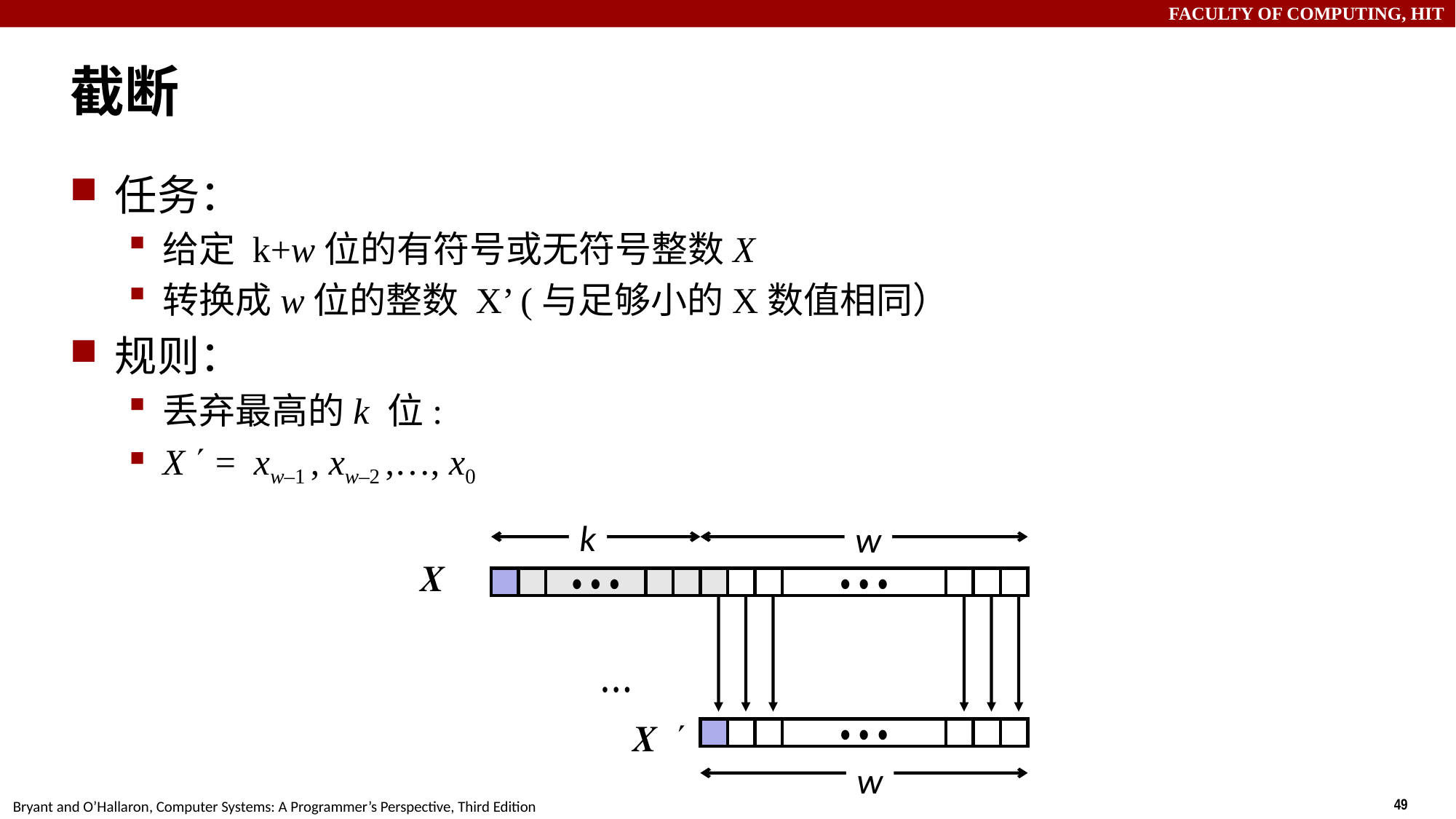

# 截断
任务：
给定 k+w位的有符号或无符号整数X
转换成w位的整数 X’ (与足够小的X数值相同）
规则：
丢弃最高的k 位:
X ′ =  xw–1 , xw–2 ,…, x0

k
w

X

• • •

• • •

• • •
X ′

• • •

w